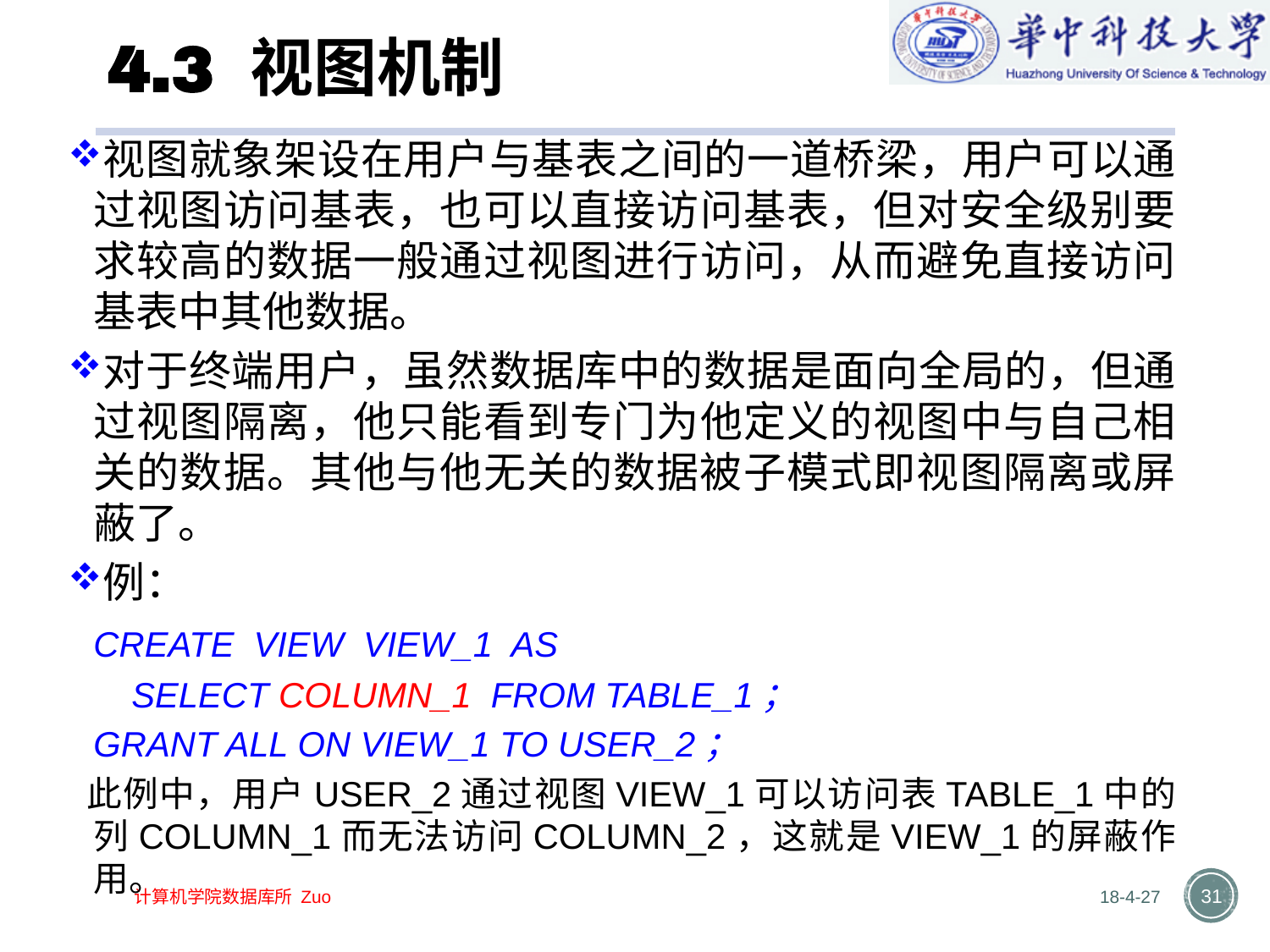

# 4.3 视图机制
视图就象架设在用户与基表之间的一道桥梁，用户可以通过视图访问基表，也可以直接访问基表，但对安全级别要求较高的数据一般通过视图进行访问，从而避免直接访问基表中其他数据。
对于终端用户，虽然数据库中的数据是面向全局的，但通过视图隔离，他只能看到专门为他定义的视图中与自己相关的数据。其他与他无关的数据被子模式即视图隔离或屏蔽了。
例：
	CREATE  VIEW  VIEW_1  AS
	SELECT COLUMN_1  FROM TABLE_1；
	GRANT ALL ON VIEW_1 TO USER_2；
 此例中，用户USER_2通过视图VIEW_1可以访问表TABLE_1中的列COLUMN_1而无法访问COLUMN_2，这就是VIEW_1的屏蔽作用。

18-4-27
31